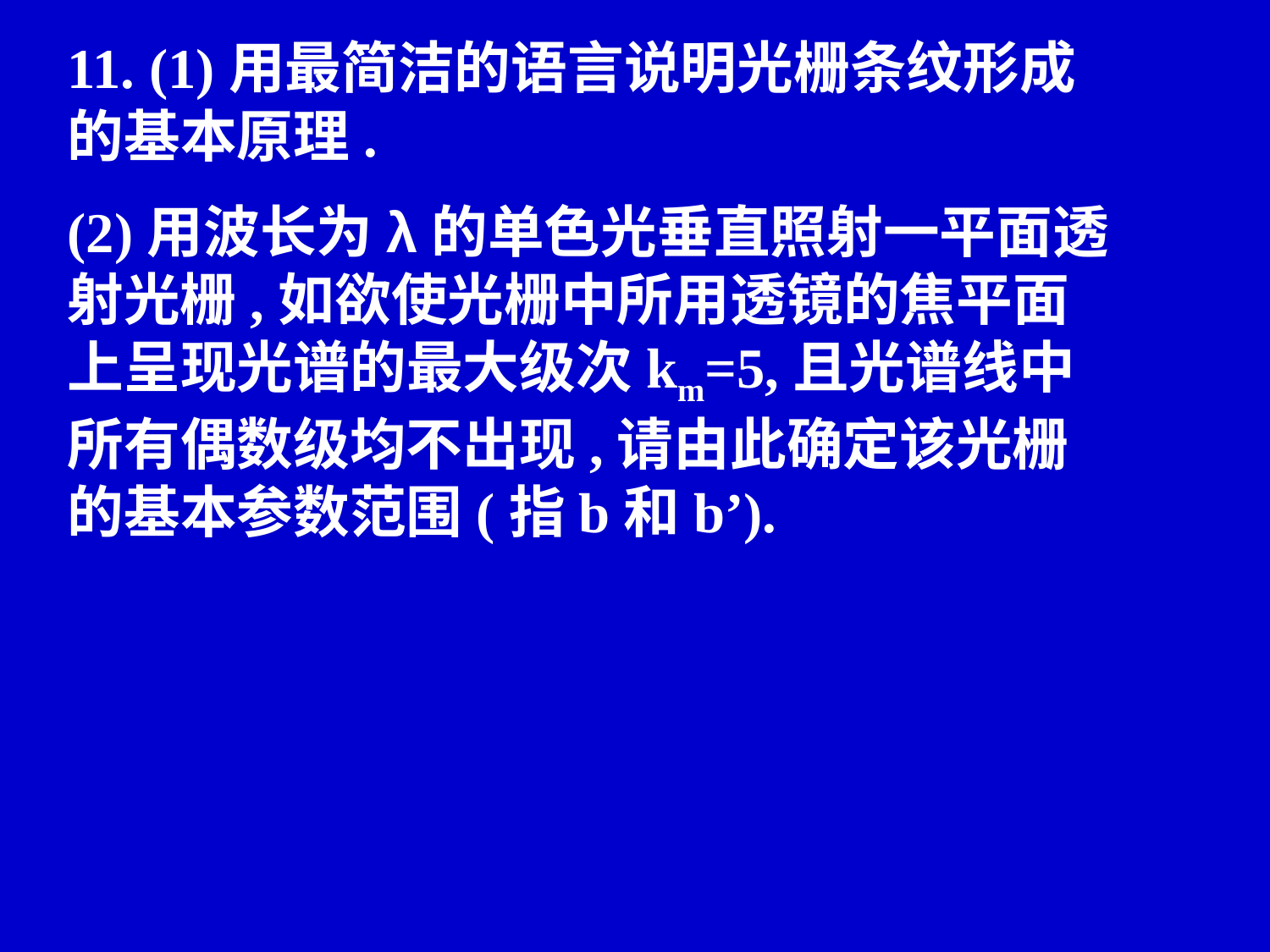

11. (1)用最简洁的语言说明光栅条纹形成的基本原理.
(2)用波长为λ的单色光垂直照射一平面透射光栅,如欲使光栅中所用透镜的焦平面上呈现光谱的最大级次km=5,且光谱线中所有偶数级均不出现,请由此确定该光栅的基本参数范围(指b和b’).